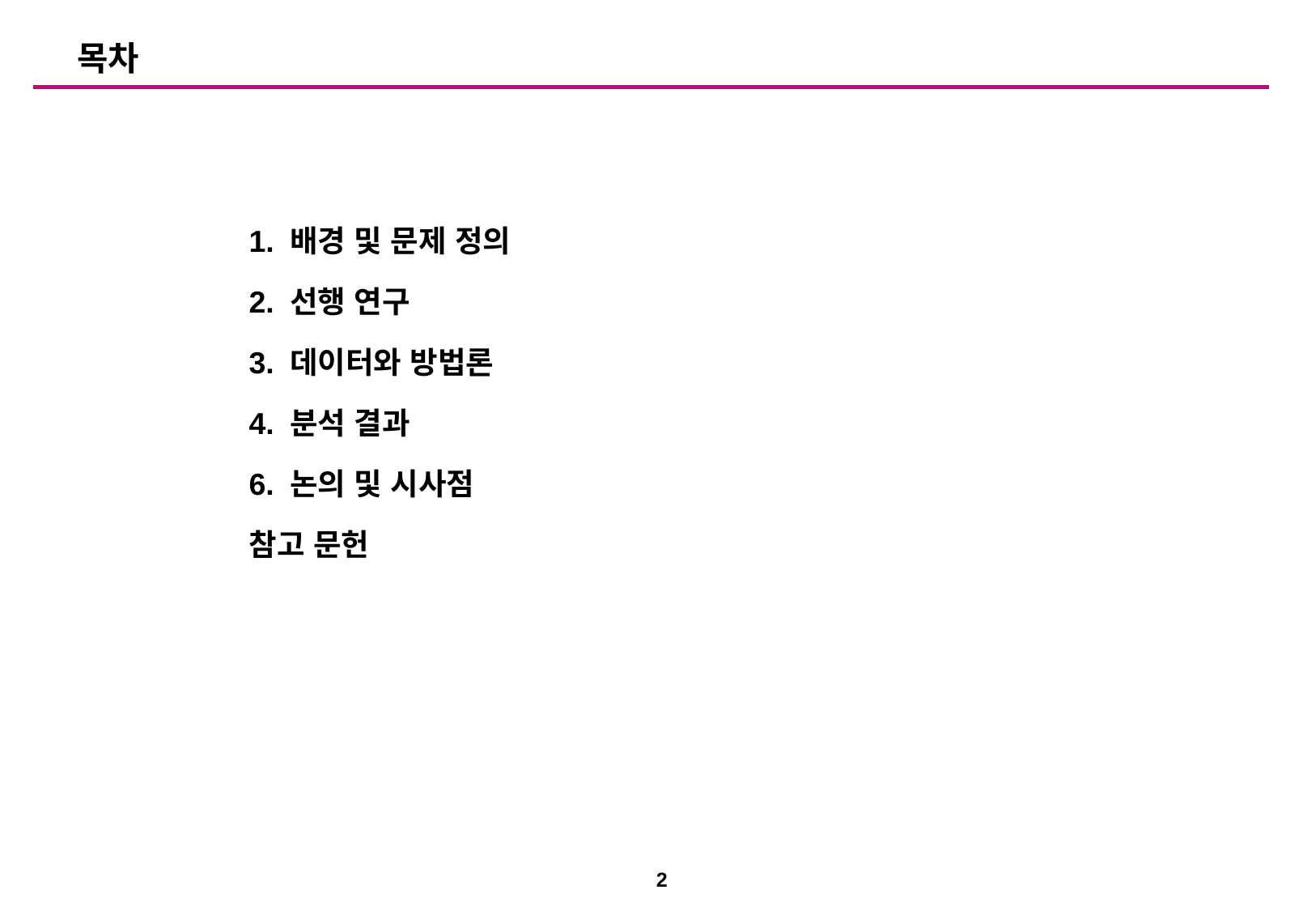

# 목차
1. 배경 및 문제 정의
2. 선행 연구
3. 데이터와 방법론
4. 분석 결과
6. 논의 및 시사점
참고 문헌
2